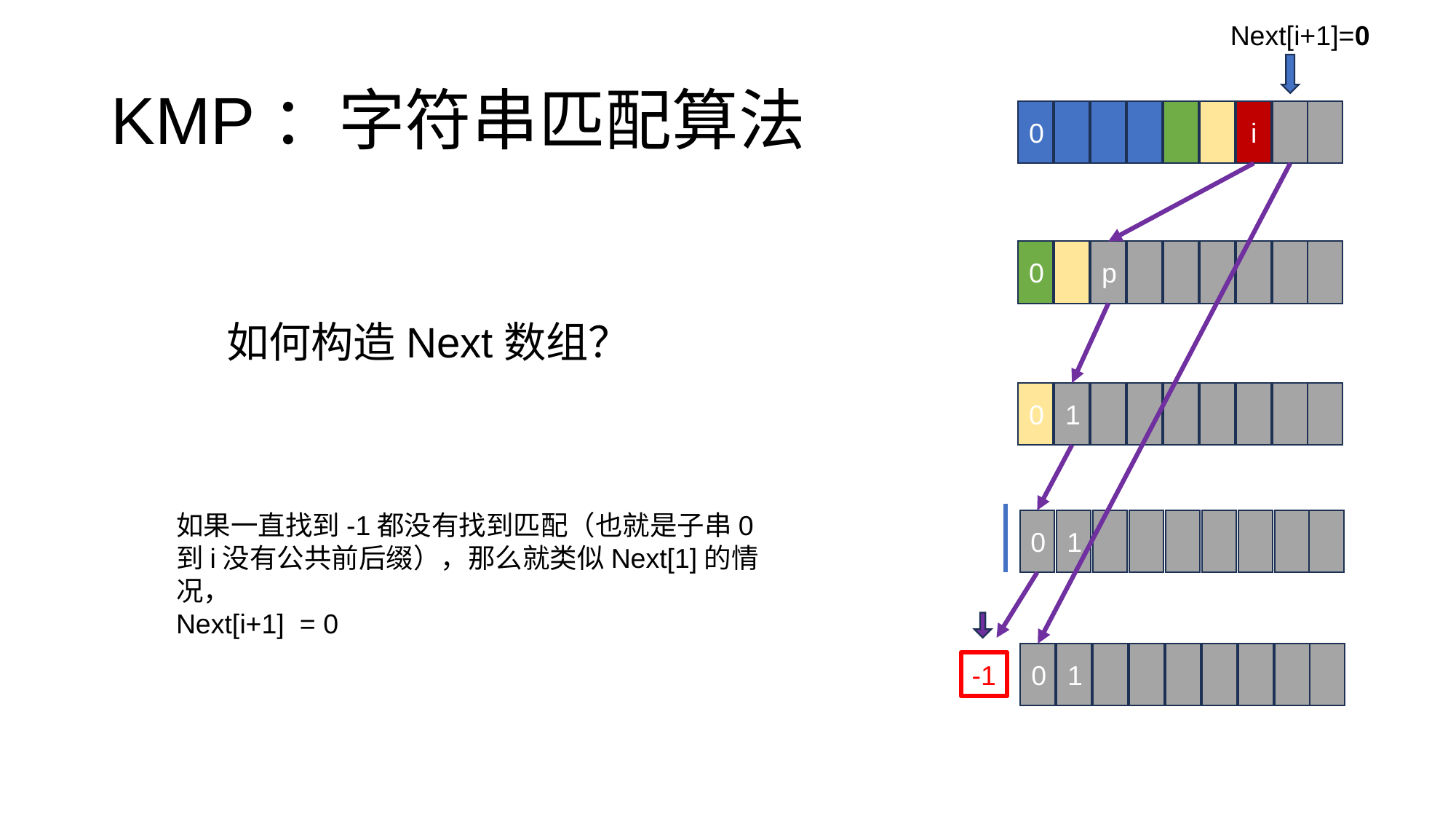

Next[i+1]=0
# KMP：字符串匹配算法

0

i

0
p

如何构造Next数组？
1

0

如果一直找到-1都没有找到匹配（也就是子串0到i没有公共前后缀），那么就类似Next[1]的情况，
Next[i+1]  = 0
1

0

1

0

-1